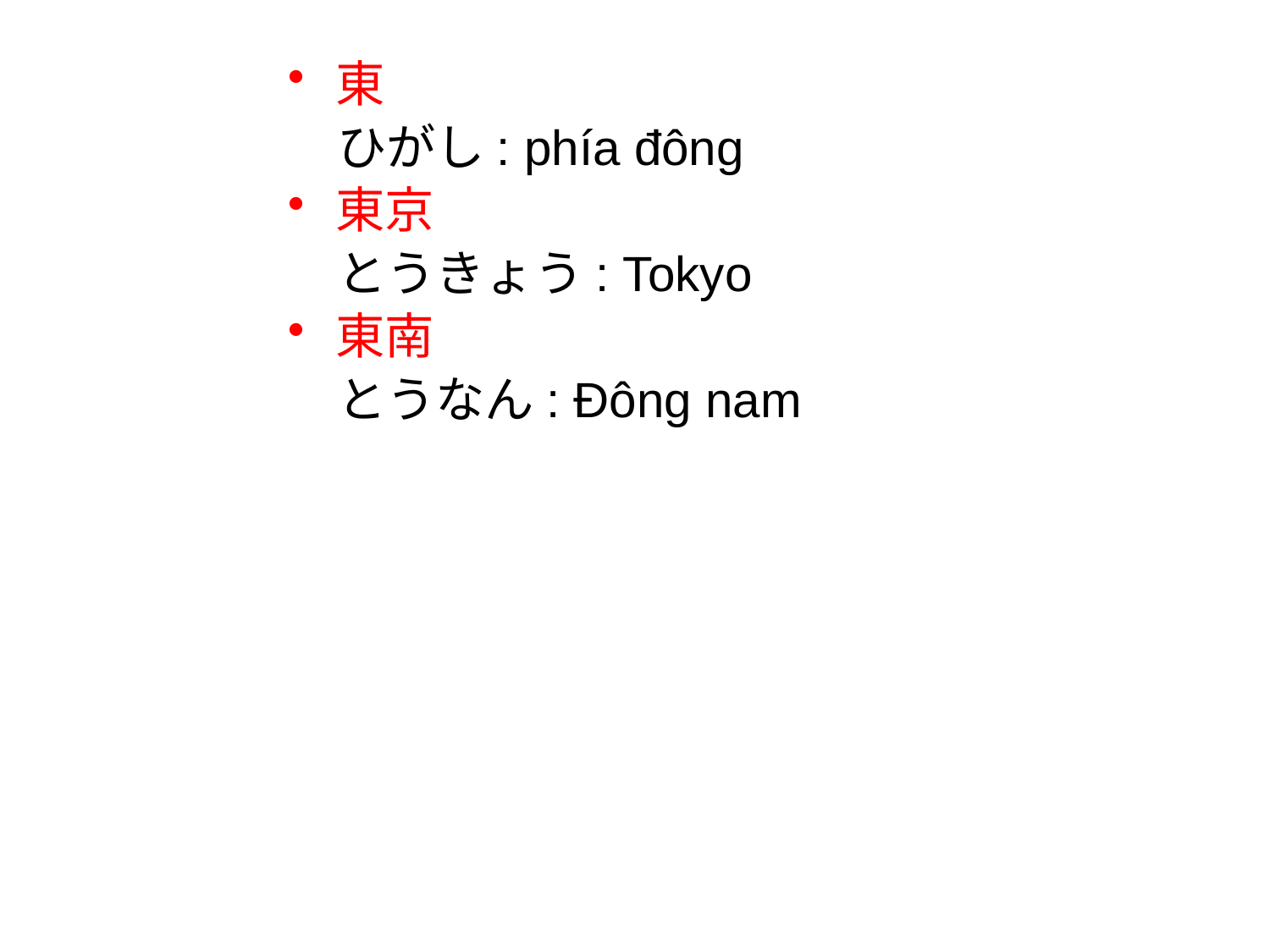

東
　ひがし: phía đông
東京
　とうきょう: Tokyo
東南
　とうなん: Đông nam